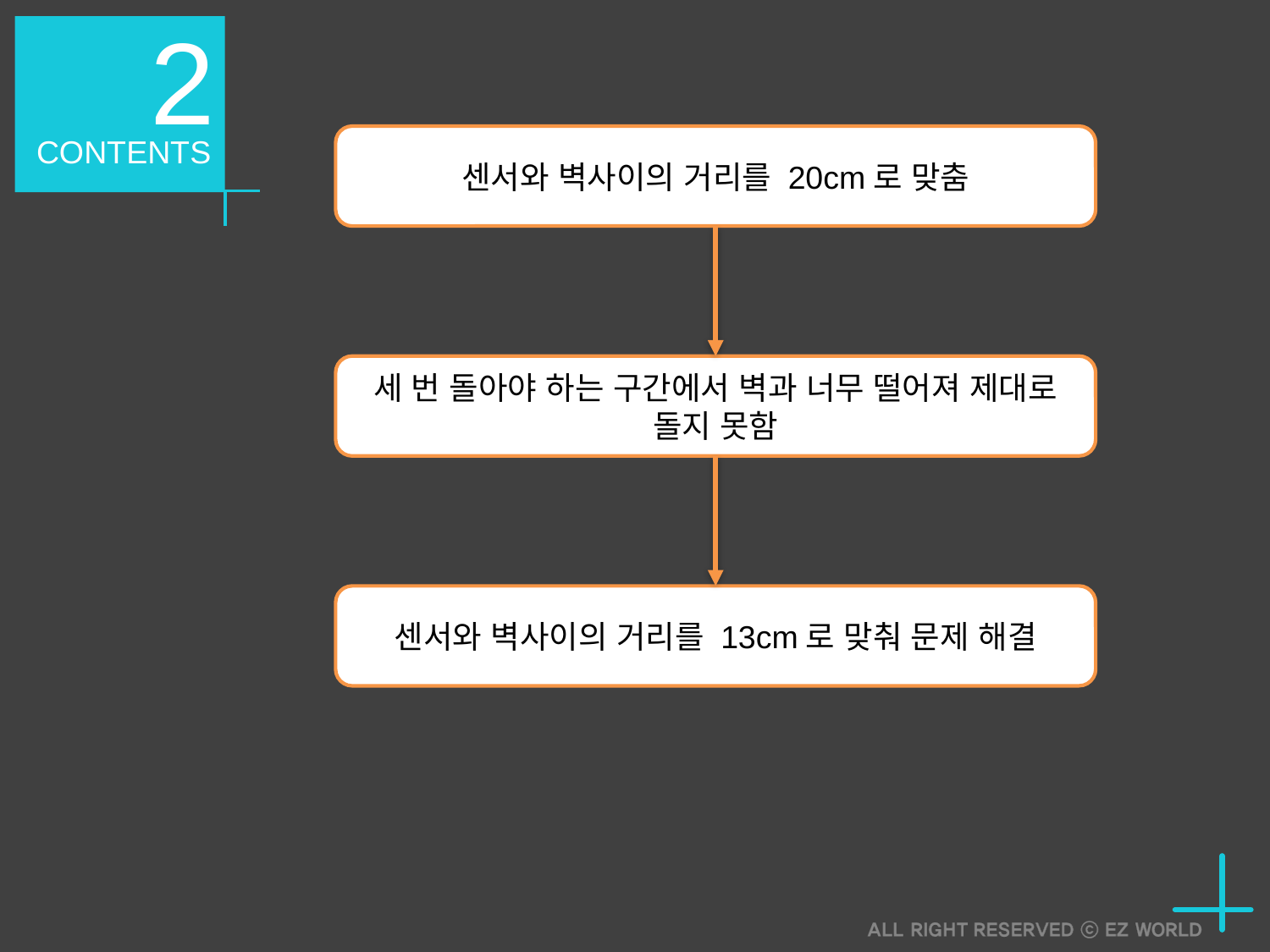

2

CONTENTS
센서와 벽사이의 거리를 20cm로 맞춤
세 번 돌아야 하는 구간에서 벽과 너무 떨어져 제대로 돌지 못함
센서와 벽사이의 거리를 13cm로 맞춰 문제 해결